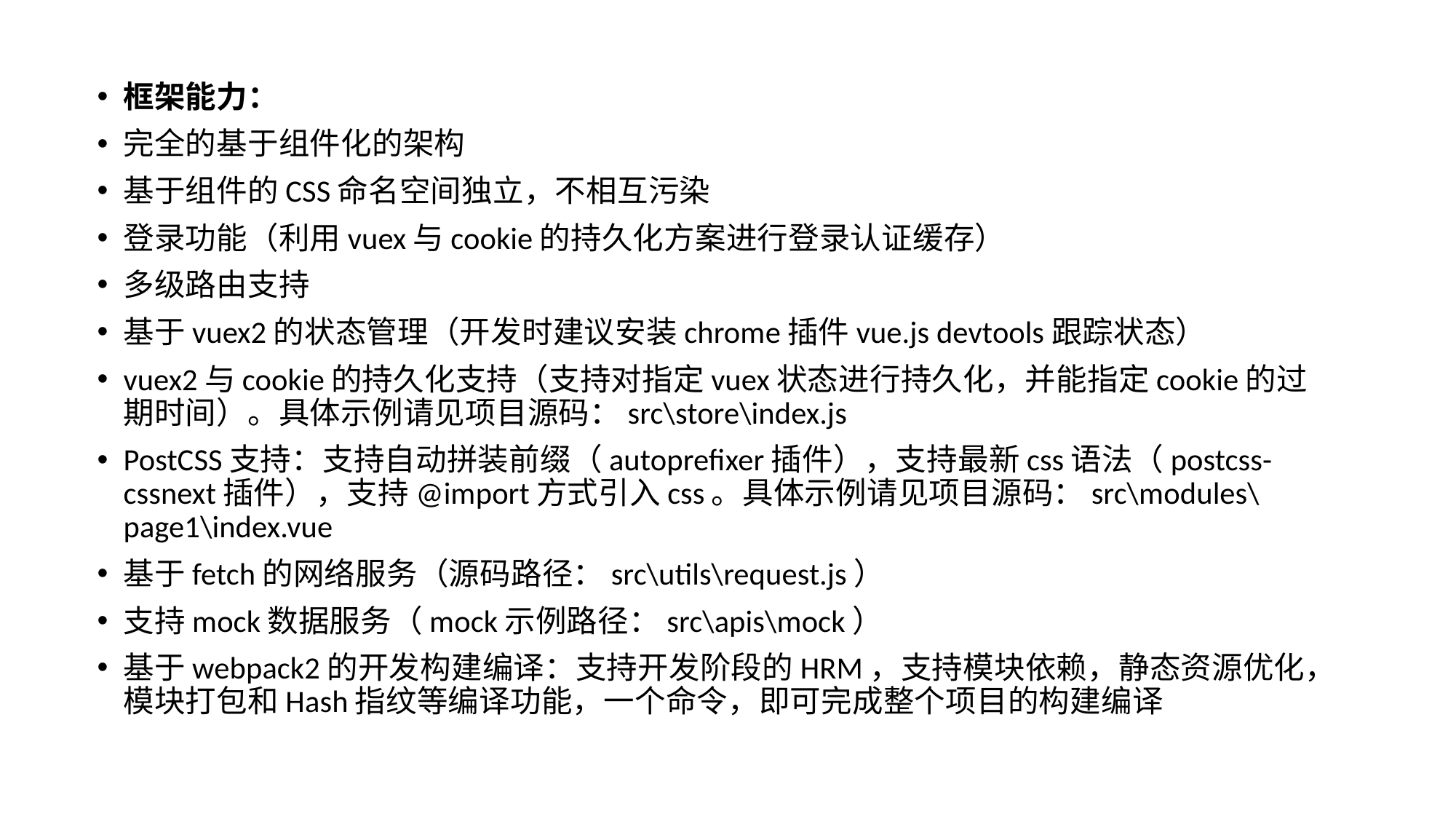

#
框架能力：
完全的基于组件化的架构
基于组件的CSS命名空间独立，不相互污染
登录功能（利用vuex与cookie的持久化方案进行登录认证缓存）
多级路由支持
基于vuex2的状态管理（开发时建议安装chrome插件vue.js devtools跟踪状态）
vuex2与cookie的持久化支持（支持对指定vuex状态进行持久化，并能指定cookie的过期时间）。具体示例请见项目源码：src\store\index.js
PostCSS支持：支持自动拼装前缀（autoprefixer插件），支持最新css语法（postcss-cssnext插件），支持@import方式引入css。具体示例请见项目源码：src\modules\page1\index.vue
基于fetch的网络服务（源码路径：src\utils\request.js）
支持mock数据服务（mock示例路径：src\apis\mock）
基于webpack2的开发构建编译：支持开发阶段的HRM，支持模块依赖，静态资源优化，模块打包和Hash指纹等编译功能，一个命令，即可完成整个项目的构建编译